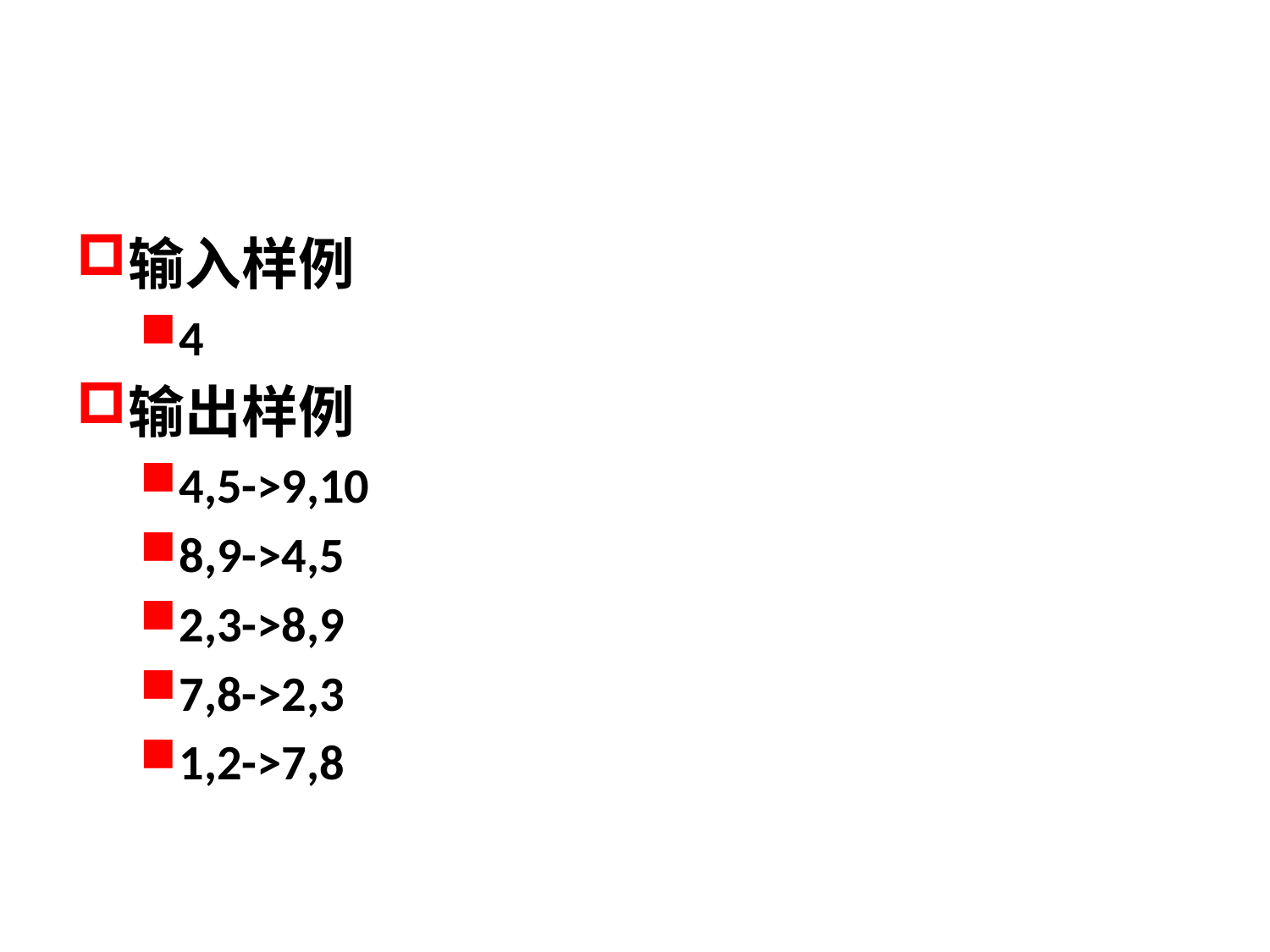

#
输入样例
4
输出样例
4,5->9,10
8,9->4,5
2,3->8,9
7,8->2,3
1,2->7,8